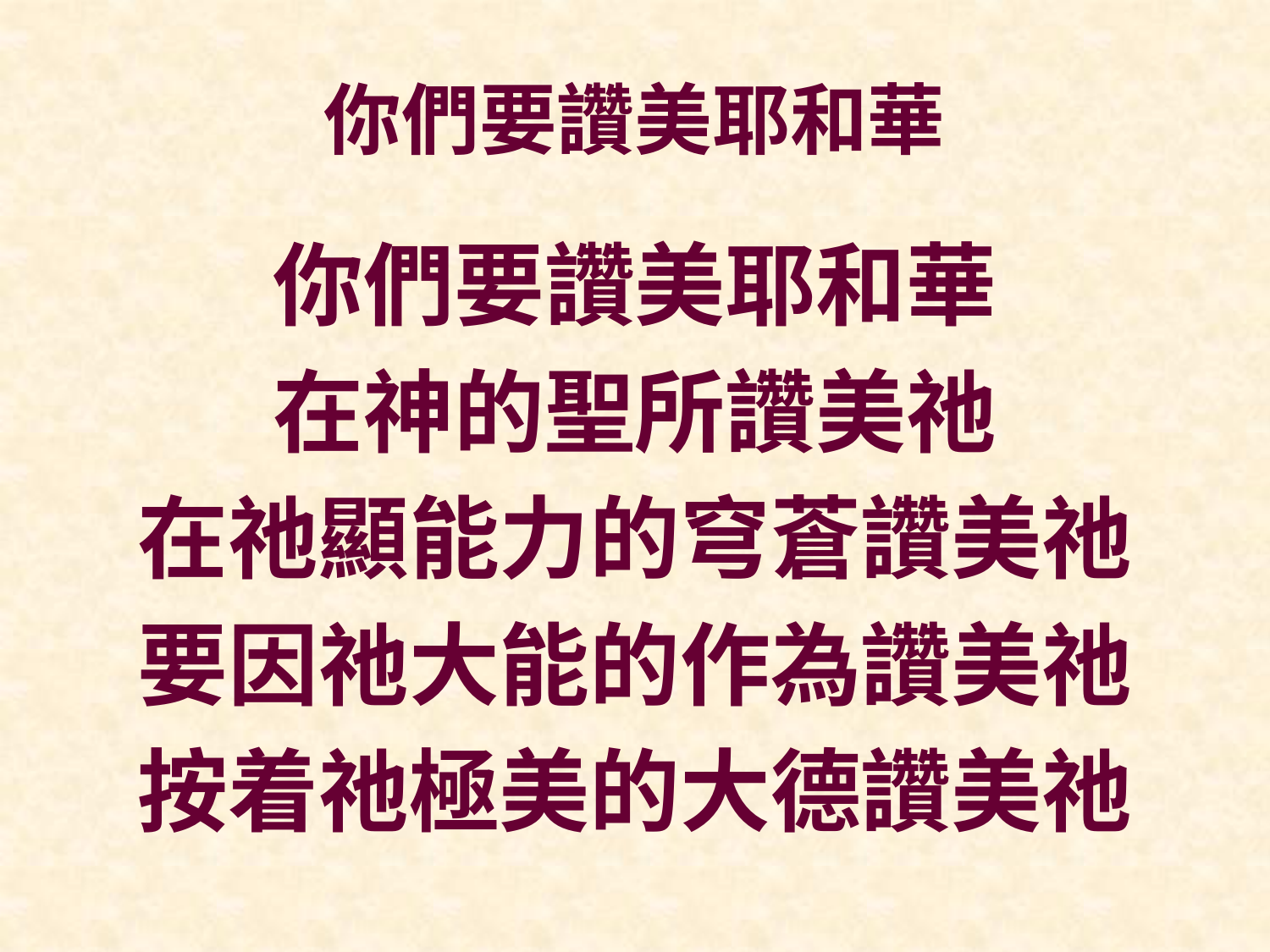

# 你們要讚美耶和華
你們要讚美耶和華
在神的聖所讚美祂
在祂顯能力的穹蒼讚美祂
要因祂大能的作為讚美祂
按着祂極美的大德讚美祂